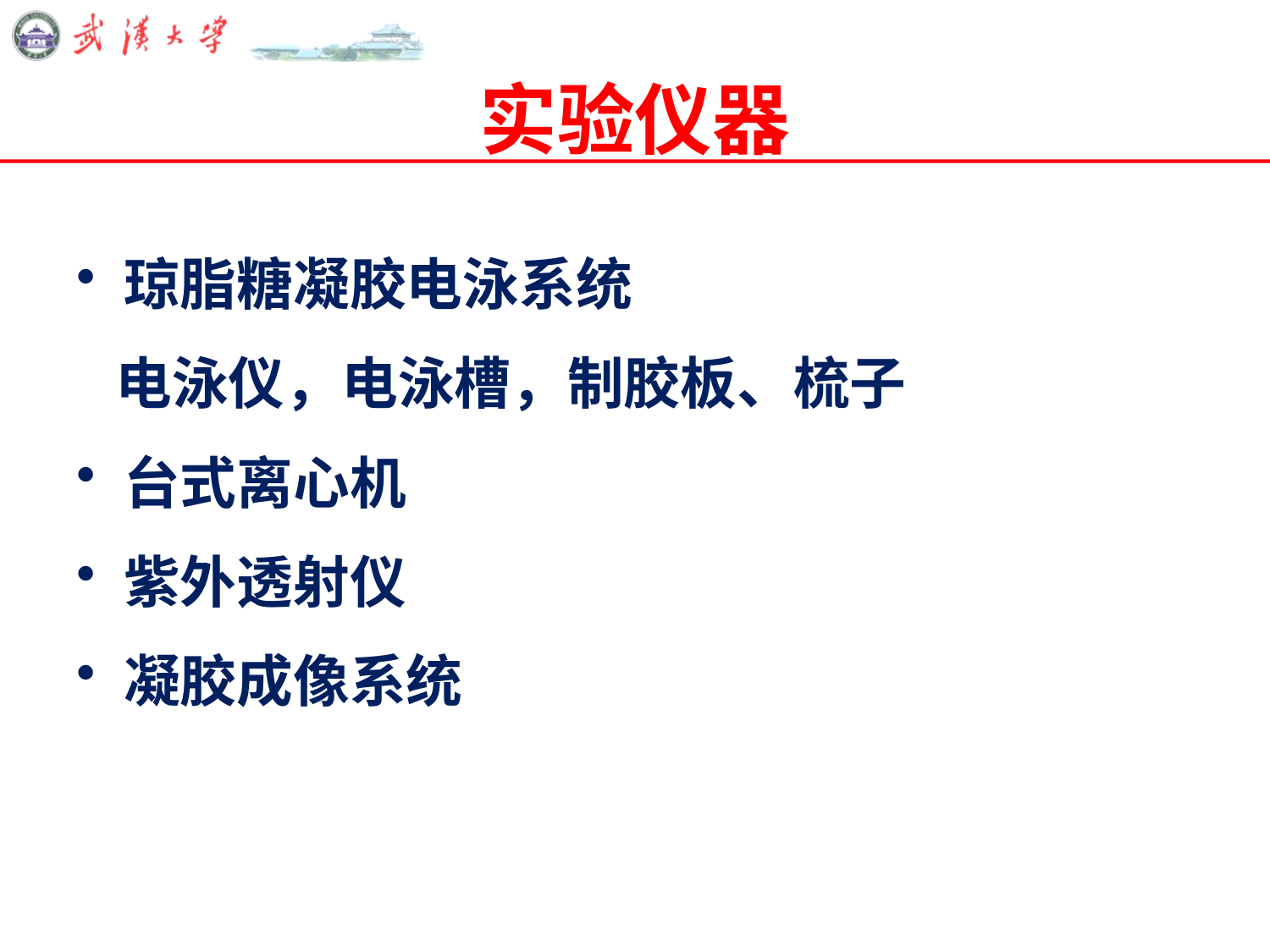

# 实验仪器

琼脂糖凝胶电泳系统
  电泳仪，电泳槽，制胶板、梳子
台式离心机
紫外透射仪
凝胶成像系统